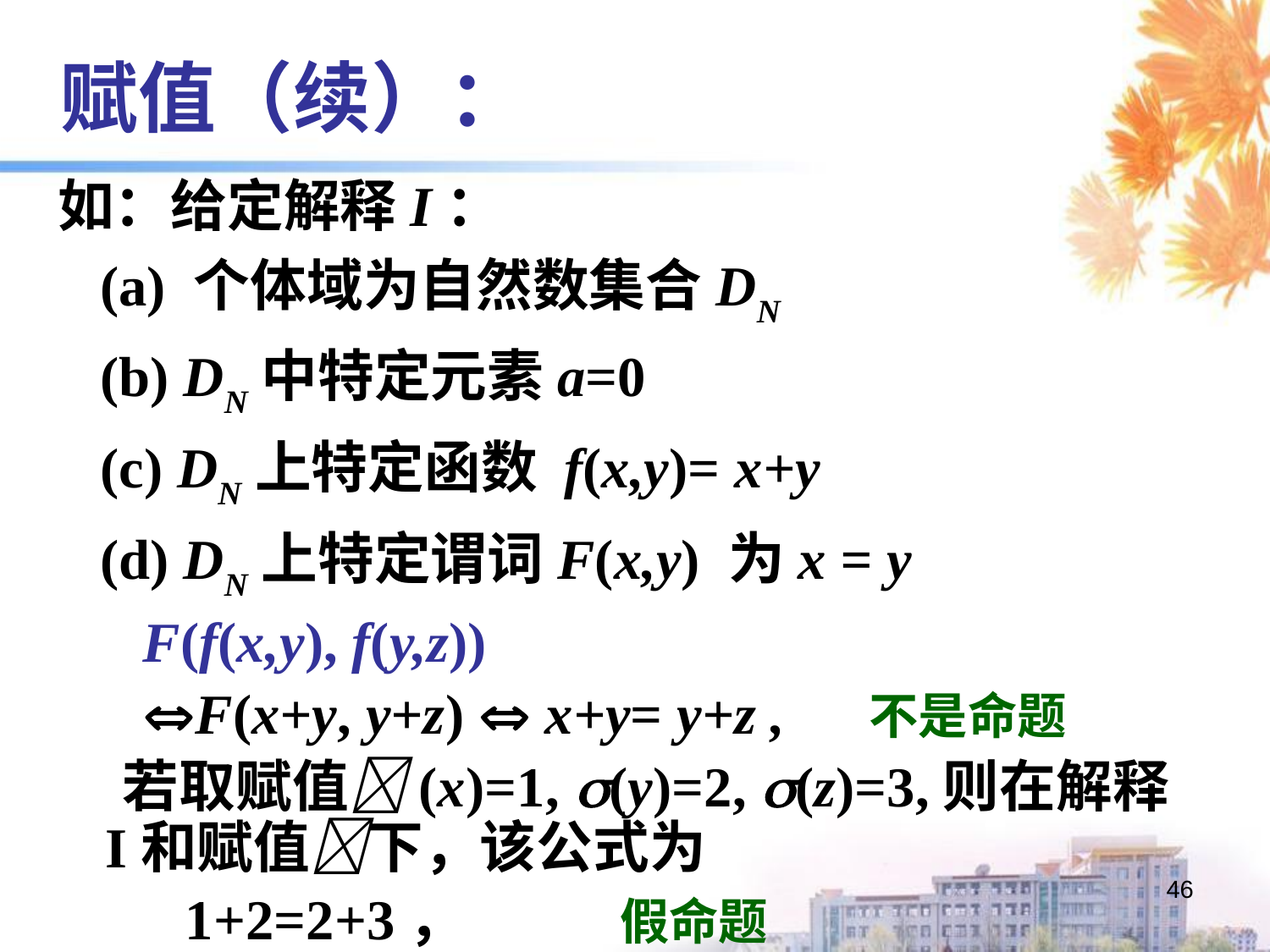

# 赋值（续）：
如：给定解释I：
   (a) 个体域为自然数集合DN
   (b) DN中特定元素a=0
   (c) DN上特定函数 f(x,y)= x+y
   (d) DN上特定谓词F(x,y) 为x = y
      F(f(x,y), f(y,z))
      ⇔F(x+y, y+z) ⇔ x+y= y+z ,     不是命题
    若取赋值σ(x)=1, σ(y)=2, σ(z)=3,则在解释I和赋值σ下，该公式为
         1+2=2+3，            假命题
46